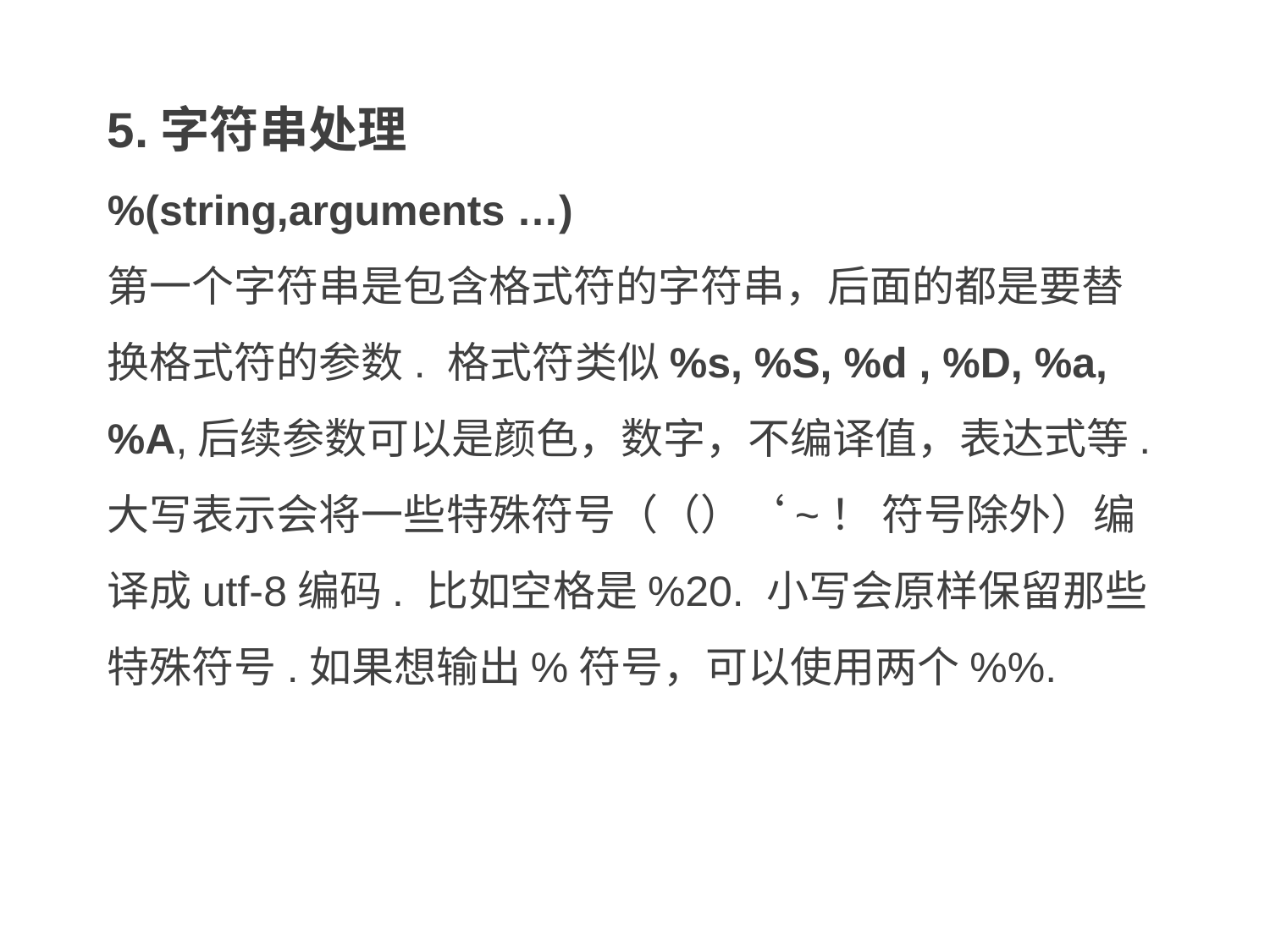

5.字符串处理
%(string,arguments …)
第一个字符串是包含格式符的字符串，后面的都是要替换格式符的参数. 格式符类似%s, %S, %d , %D, %a, %A,后续参数可以是颜色，数字，不编译值，表达式等.大写表示会将一些特殊符号（（）‘~！ 符号除外）编译成utf-8编码. 比如空格是%20. 小写会原样保留那些特殊符号.如果想输出%符号，可以使用两个%%.